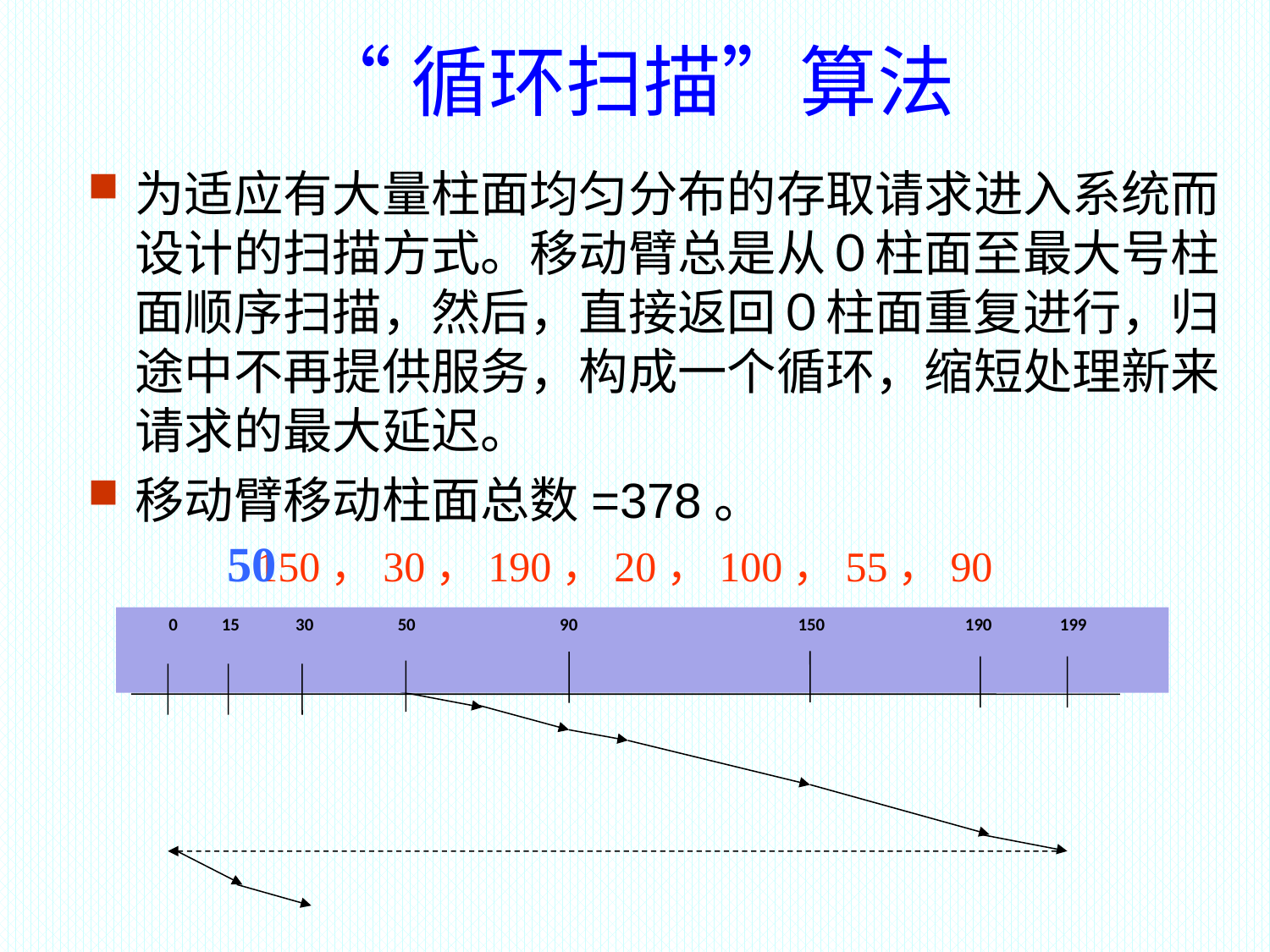

“循环扫描”算法
为适应有大量柱面均匀分布的存取请求进入系统而设计的扫描方式。移动臂总是从０柱面至最大号柱面顺序扫描，然后，直接返回０柱面重复进行，归途中不再提供服务，构成一个循环，缩短处理新来请求的最大延迟。
移动臂移动柱面总数=378。
50
150，30，190，20，100，55，90
          0           15              30                     50                                    90                                                       150                                   190                 199